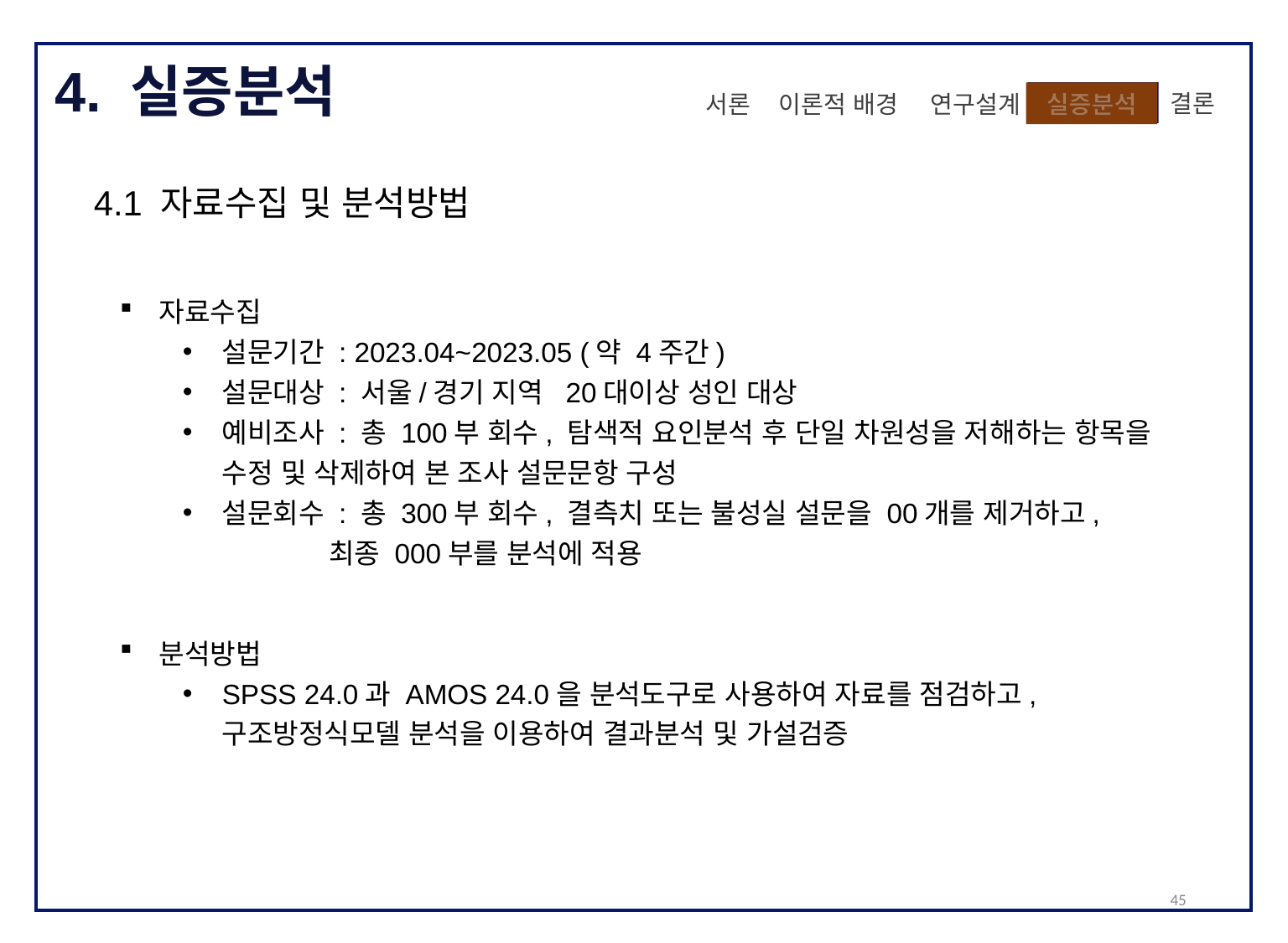

4. 실증분석

 결론
이론적 배경
실증분석
 연구설계
서론
4.1 자료수집 및 분석방법
자료수집
설문기간 : 2023.04~2023.05 (약 4주간)
설문대상 : 서울/경기 지역  20대이상 성인 대상
예비조사 : 총 100부 회수, 탐색적 요인분석 후 단일 차원성을 저해하는 항목을 수정 및 삭제하여 본 조사 설문문항 구성
설문회수 : 총 300부 회수, 결측치 또는 불성실 설문을 00개를 제거하고,
                  최종 000부를 분석에 적용

분석방법
SPSS 24.0과 AMOS 24.0을 분석도구로 사용하여 자료를 점검하고, 구조방정식모델 분석을 이용하여 결과분석 및 가설검증
45